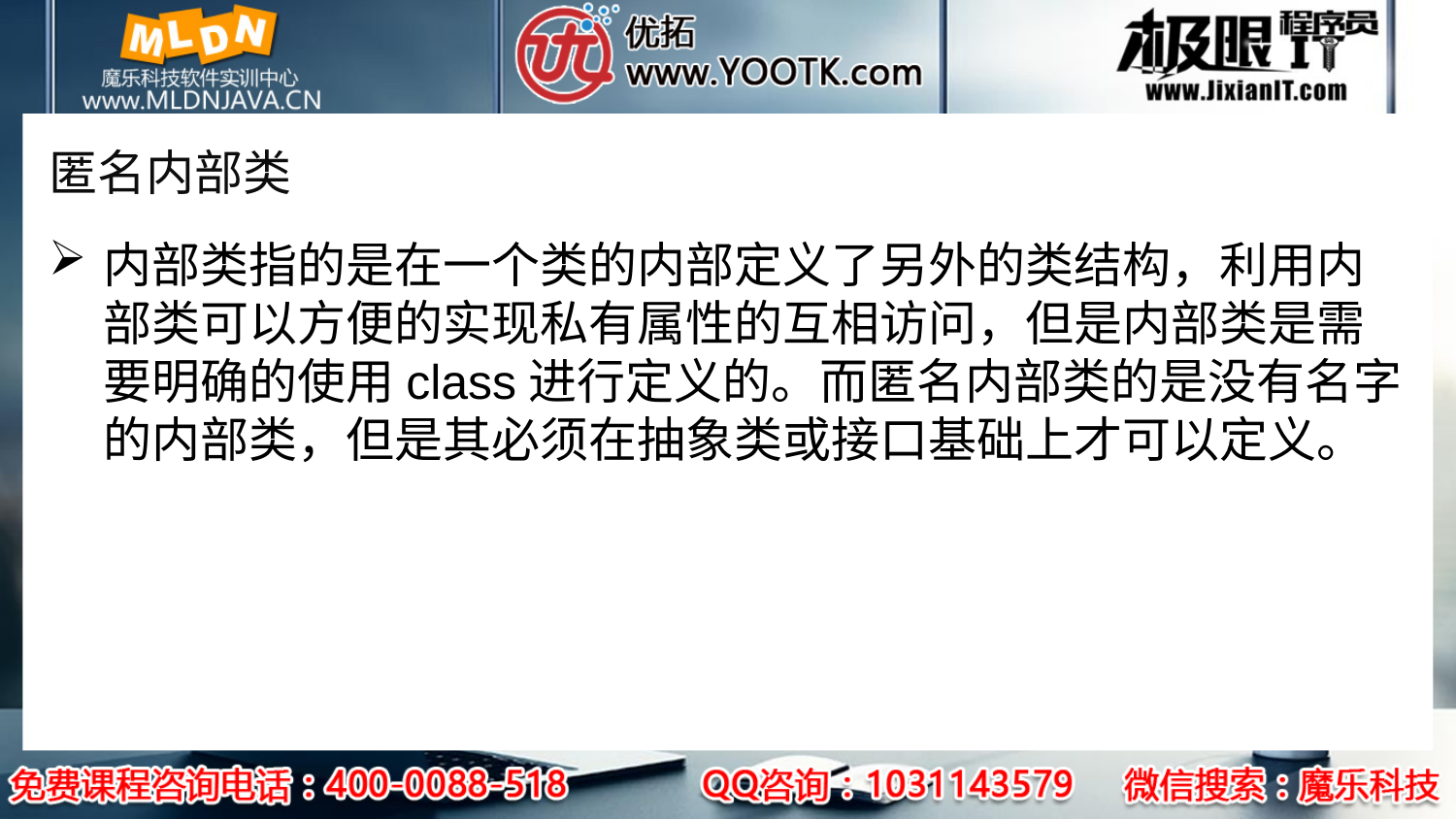

# 匿名内部类
内部类指的是在一个类的内部定义了另外的类结构，利用内部类可以方便的实现私有属性的互相访问，但是内部类是需要明确的使用class进行定义的。而匿名内部类的是没有名字的内部类，但是其必须在抽象类或接口基础上才可以定义。